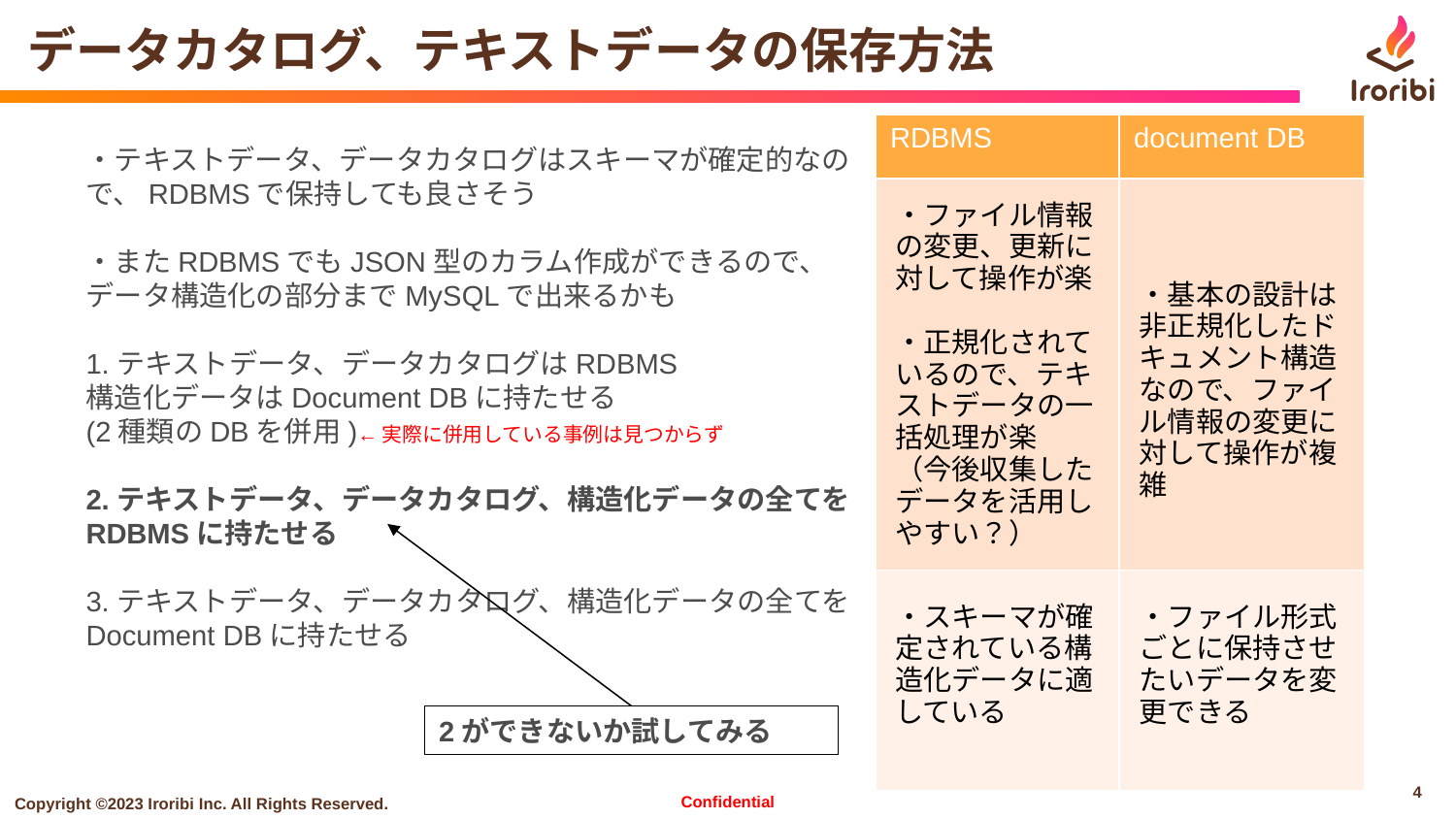

# データカタログ、テキストデータの保存方法
| RDBMS | document DB |
| --- | --- |
| ・ファイル情報の変更、更新に対して操作が楽 ・正規化されているので、テキストデータの一括処理が楽 （今後収集したデータを活用しやすい？） | ・基本の設計は非正規化したドキュメント構造なので、ファイル情報の変更に対して操作が複雑 |
| ・スキーマが確定されている構造化データに適している | ・ファイル形式ごとに保持させたいデータを変更できる |
・テキストデータ、データカタログはスキーマが確定的なので、RDBMSで保持しても良さそう

・またRDBMSでもJSON型のカラム作成ができるので、データ構造化の部分までMySQLで出来るかも

1.テキストデータ、データカタログはRDBMS
構造化データはDocument DBに持たせる
(2種類のDBを併用)←実際に併用している事例は見つからず

2.テキストデータ、データカタログ、構造化データの全てをRDBMSに持たせる

3.テキストデータ、データカタログ、構造化データの全てをDocument DBに持たせる

2ができないか試してみる
4